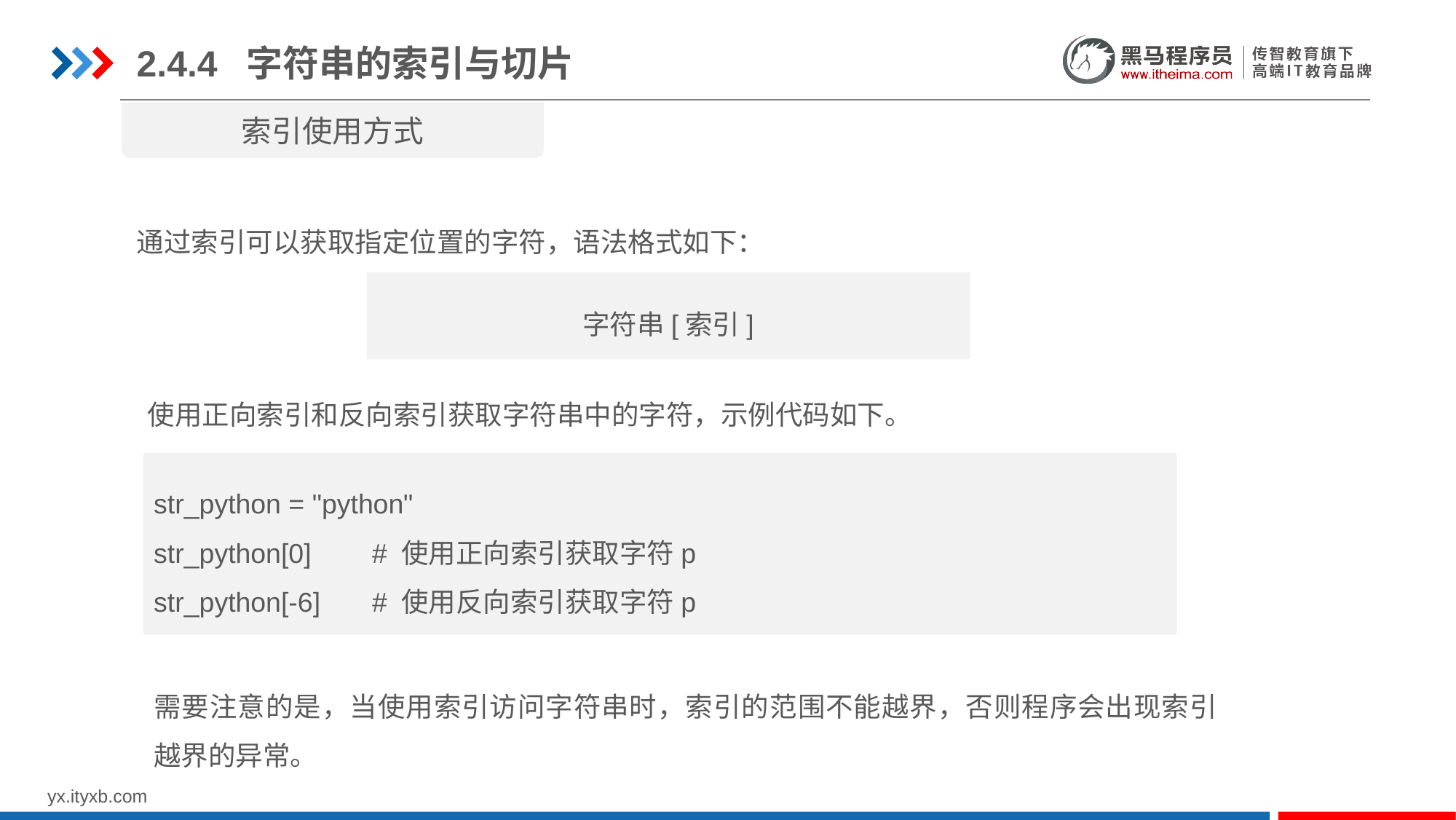

2.4.4  字符串的索引与切片

索引使用方式
通过索引可以获取指定位置的字符，语法格式如下：
字符串[索引]
使用正向索引和反向索引获取字符串中的字符，示例代码如下。
str_python = "python"
str_python[0]	# 使用正向索引获取字符p
str_python[-6]	# 使用反向索引获取字符p
需要注意的是，当使用索引访问字符串时，索引的范围不能越界，否则程序会出现索引越界的异常。